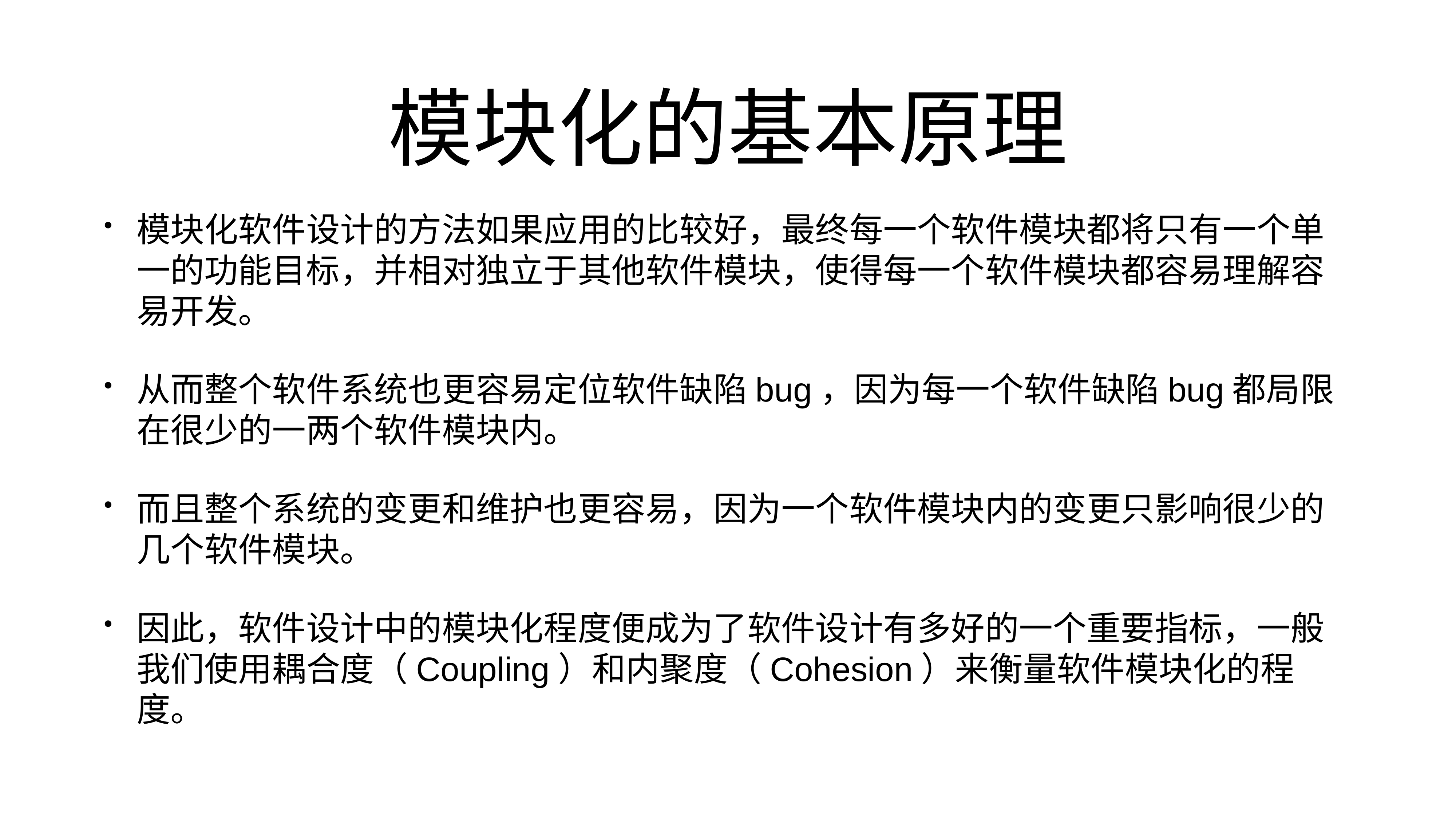

# 模块化的基本原理
模块化软件设计的方法如果应用的比较好，最终每一个软件模块都将只有一个单一的功能目标，并相对独立于其他软件模块，使得每一个软件模块都容易理解容易开发。
从而整个软件系统也更容易定位软件缺陷bug，因为每一个软件缺陷bug都局限在很少的一两个软件模块内。
而且整个系统的变更和维护也更容易，因为一个软件模块内的变更只影响很少的几个软件模块。
因此，软件设计中的模块化程度便成为了软件设计有多好的一个重要指标，一般我们使用耦合度（Coupling）和内聚度（Cohesion）来衡量软件模块化的程度。